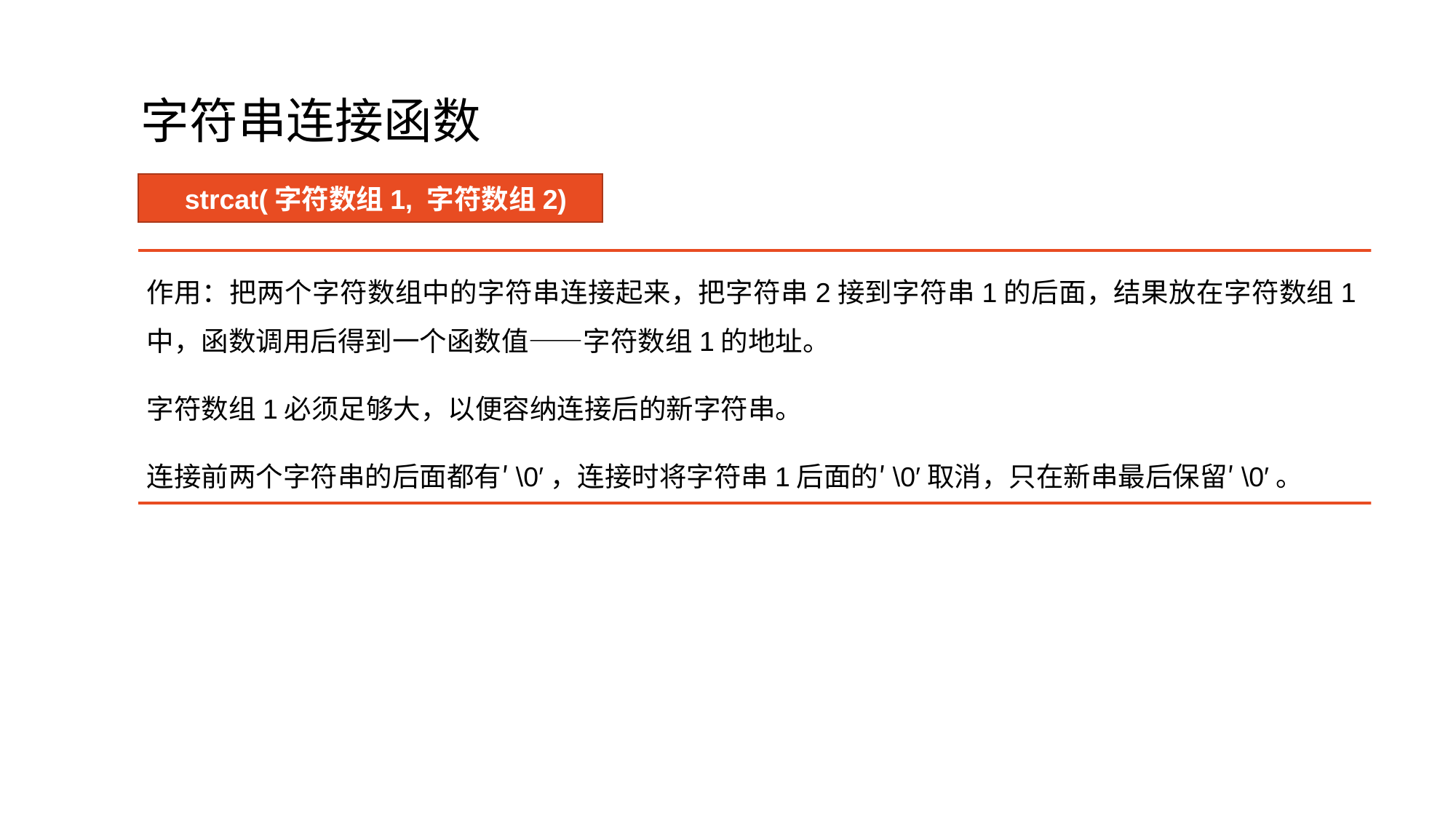

# 字符串连接函数
strcat(字符数组1, 字符数组2)
作用：把两个字符数组中的字符串连接起来，把字符串2接到字符串1的后面，结果放在字符数组1中，函数调用后得到一个函数值——字符数组1的地址。
字符数组1必须足够大，以便容纳连接后的新字符串。
连接前两个字符串的后面都有′\0′，连接时将字符串1后面的′\0′取消，只在新串最后保留′\0′。